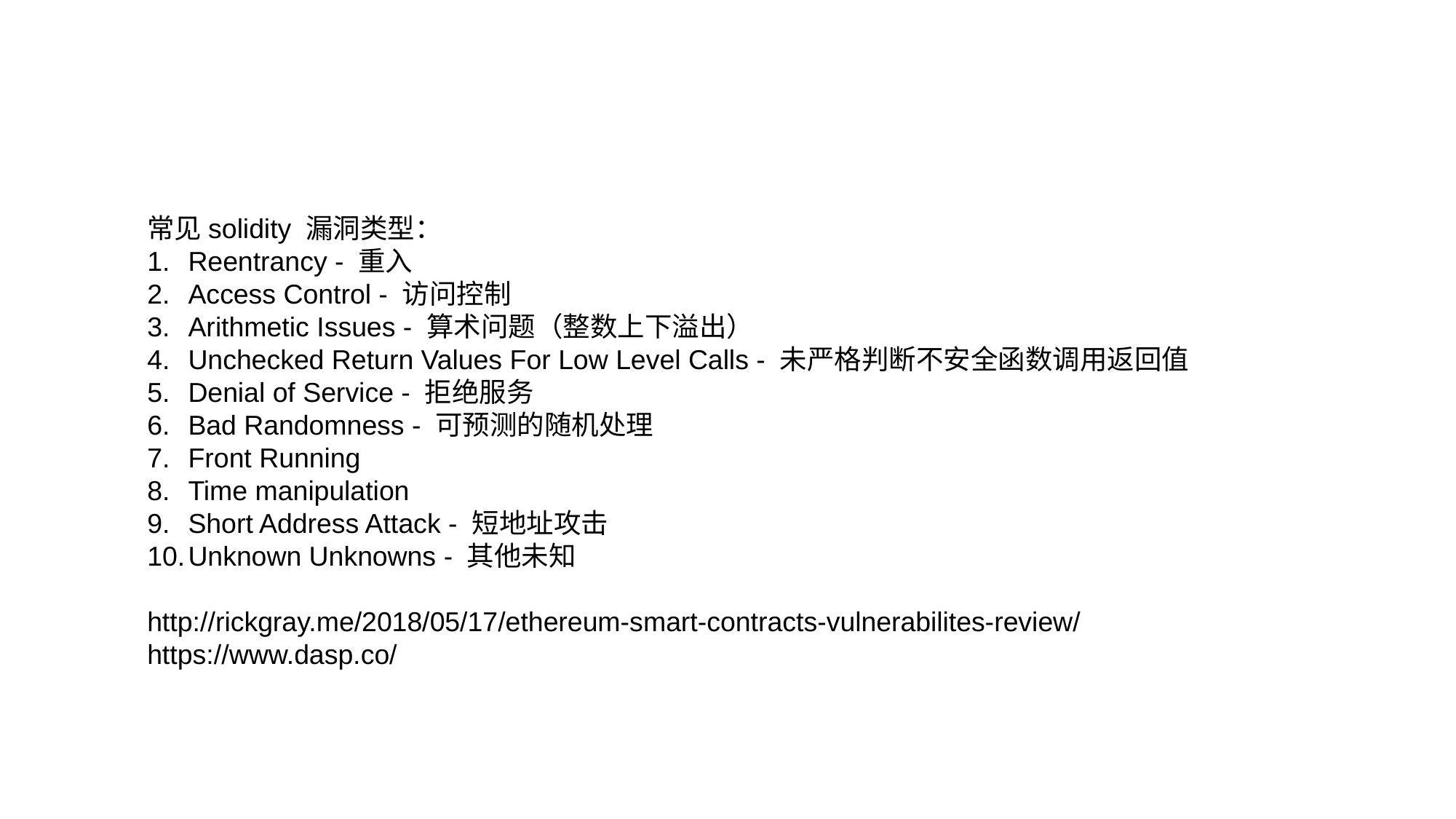

常见solidity 漏洞类型：
Reentrancy - 重入
Access Control - 访问控制
Arithmetic Issues - 算术问题（整数上下溢出）
Unchecked Return Values For Low Level Calls - 未严格判断不安全函数调用返回值
Denial of Service - 拒绝服务
Bad Randomness - 可预测的随机处理
Front Running
Time manipulation
Short Address Attack - 短地址攻击
Unknown Unknowns - 其他未知

http://rickgray.me/2018/05/17/ethereum-smart-contracts-vulnerabilites-review/
https://www.dasp.co/